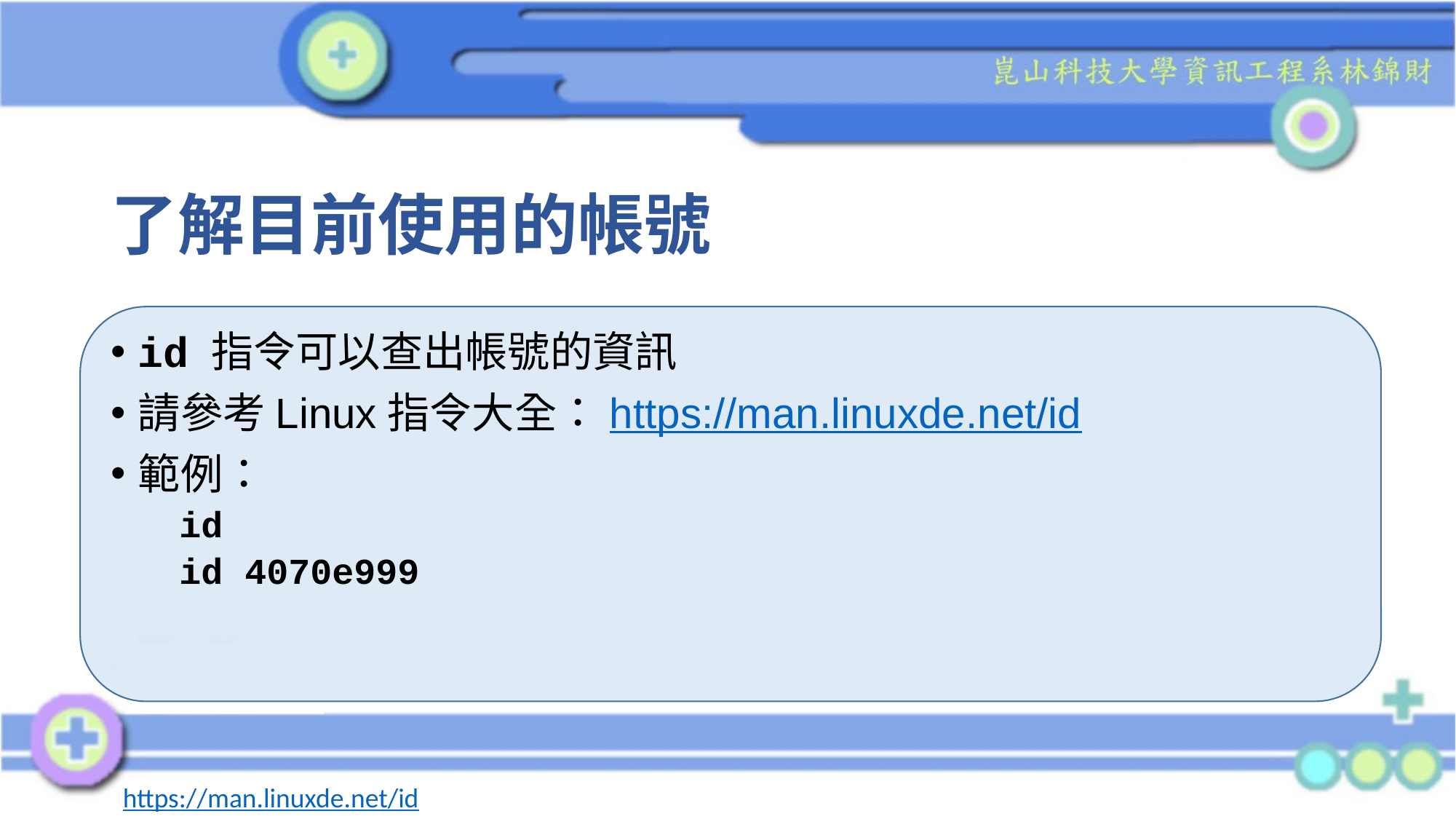

# 了解目前使用的帳號

id 指令可以查出帳號的資訊
請參考Linux指令大全：https://man.linuxde.net/id
範例：
id
id 4070e999
https://man.linuxde.net/id